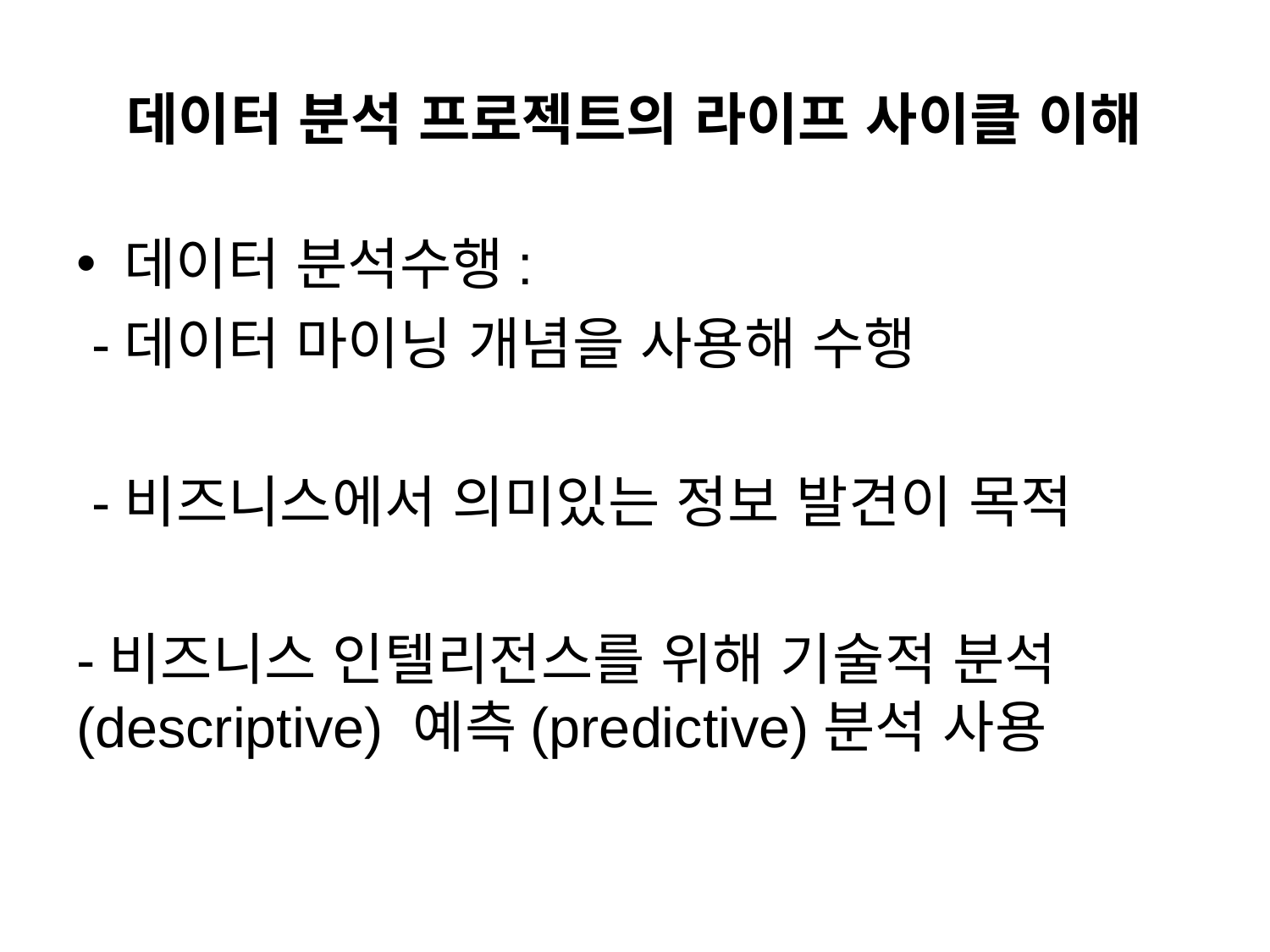

# 데이터 분석 프로젝트의 라이프 사이클 이해
데이터 분석수행:
 -데이터 마이닝 개념을 사용해 수행

 -비즈니스에서 의미있는 정보 발견이 목적

-비즈니스 인텔리전스를 위해 기술적 분석(descriptive) 예측(predictive)분석 사용